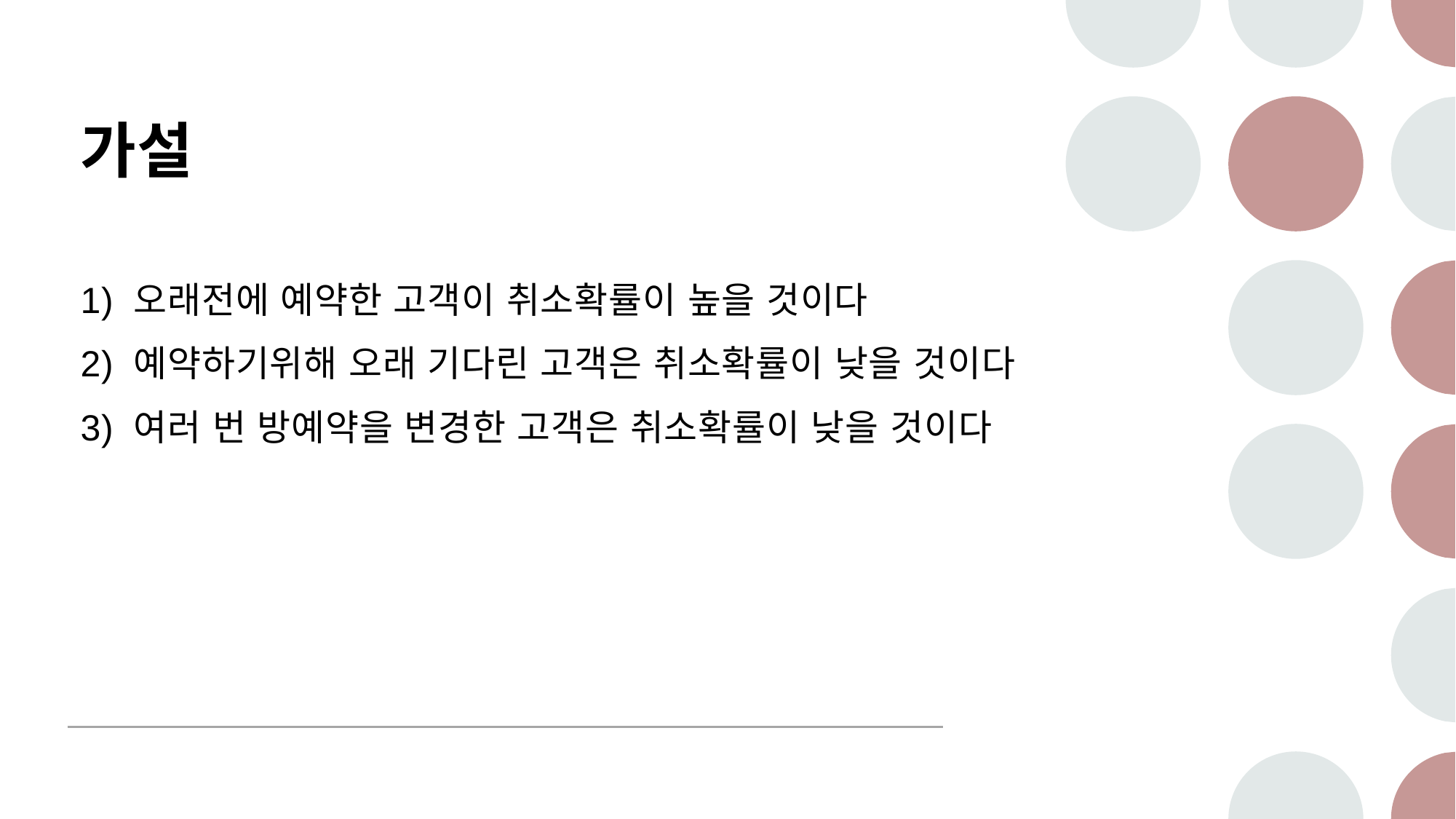

# 가설
1) 오래전에 예약한 고객이 취소확률이 높을 것이다
2) 예약하기위해 오래 기다린 고객은 취소확률이 낮을 것이다
3) 여러 번 방예약을 변경한 고객은 취소확률이 낮을 것이다